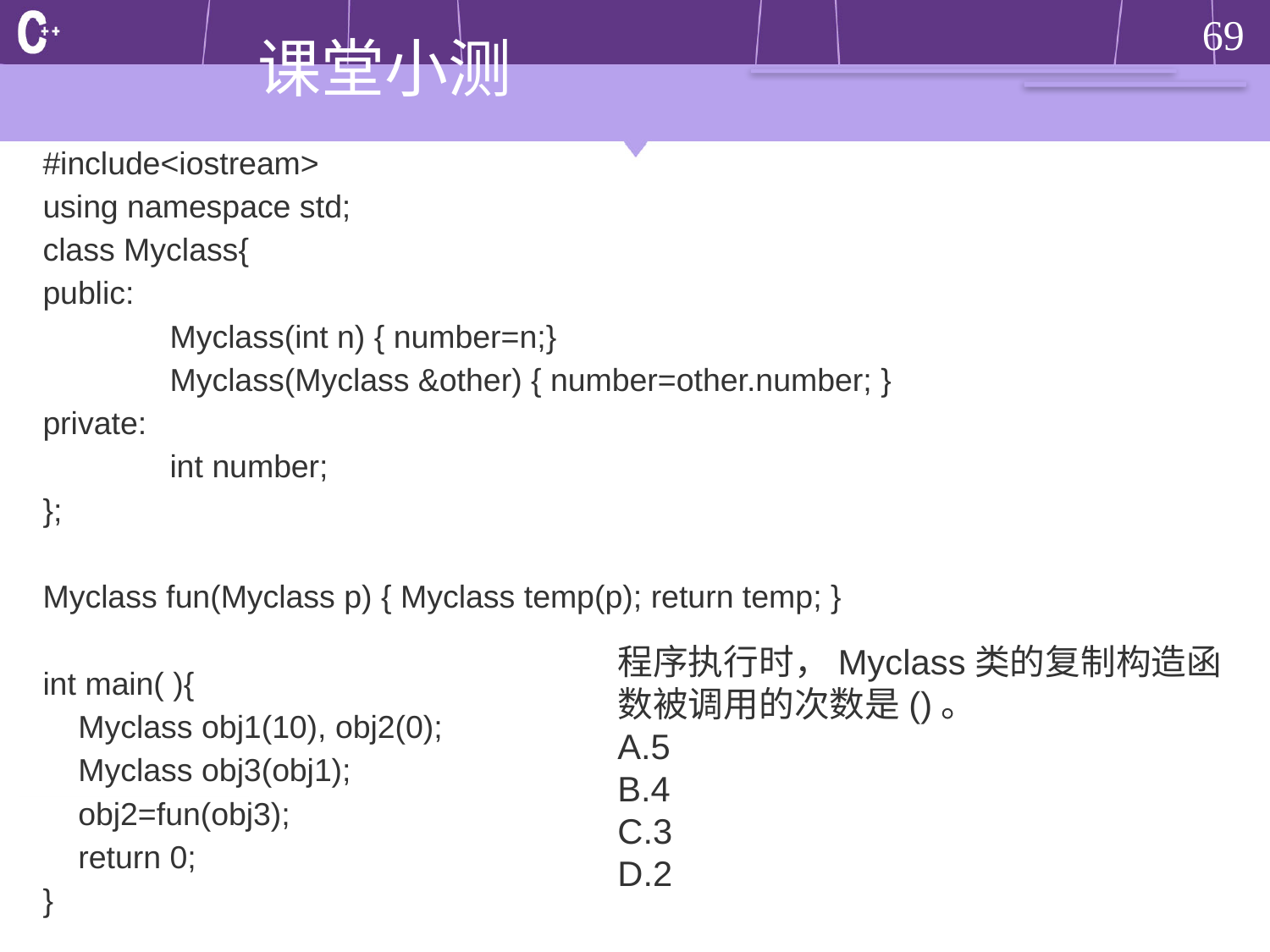

# 课堂小测
#include<iostream>
using namespace std;
class Myclass{
public:
	Myclass(int n) { number=n;}
	Myclass(Myclass &other) { number=other.number; }
private:
	int number;
};

Myclass fun(Myclass p) { Myclass temp(p); return temp; }

int main( ){
    Myclass obj1(10), obj2(0);
    Myclass obj3(obj1);
    obj2=fun(obj3);
    return 0;
}

程序执行时，Myclass类的复制构造函数被调用的次数是()。
A.5
B.4
C.3
D.2